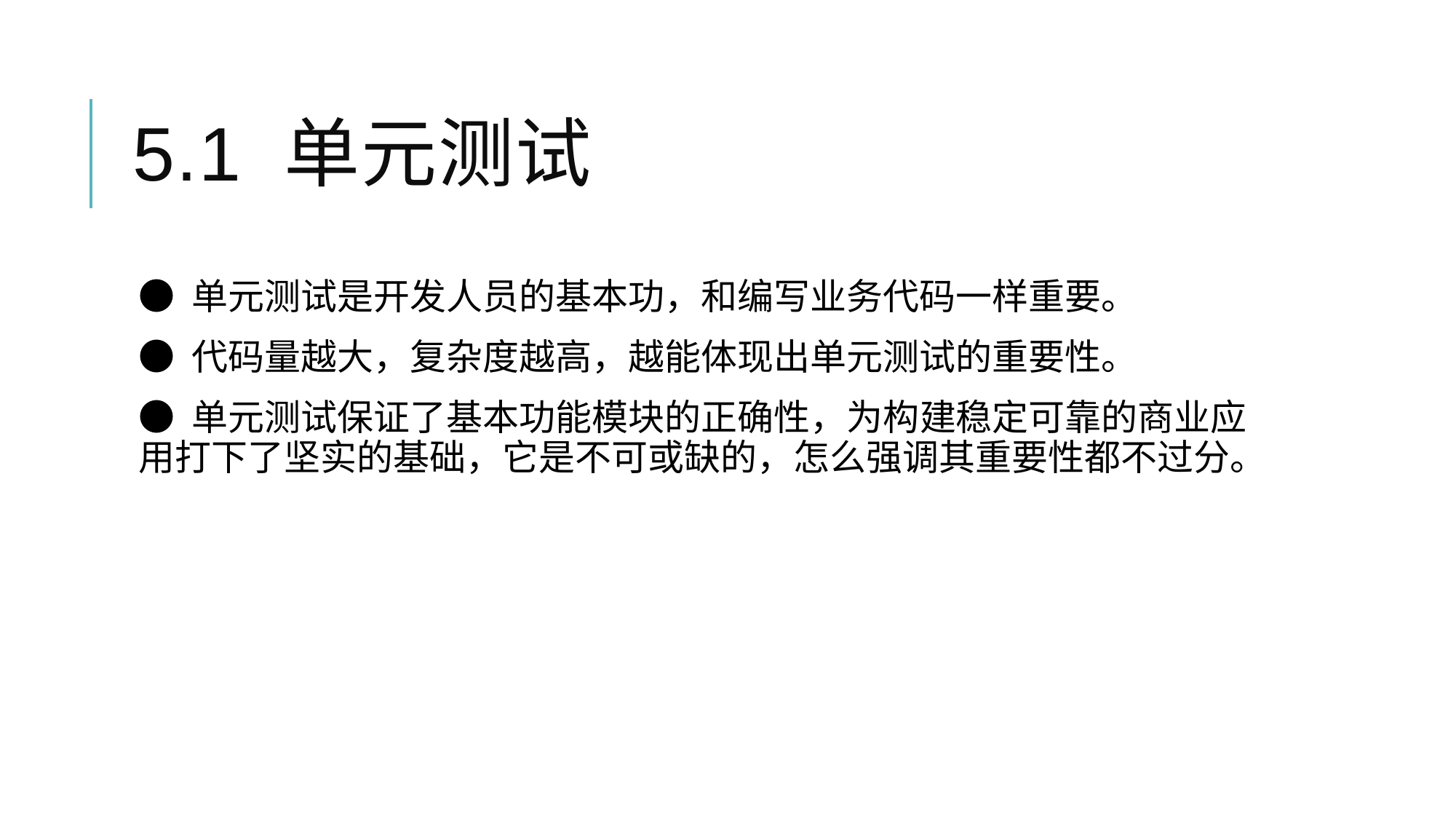

# 5.1 单元测试
● 单元测试是开发人员的基本功，和编写业务代码一样重要。
● 代码量越大，复杂度越高，越能体现出单元测试的重要性。
● 单元测试保证了基本功能模块的正确性，为构建稳定可靠的商业应用打下了坚实的基础，它是不可或缺的，怎么强调其重要性都不过分。